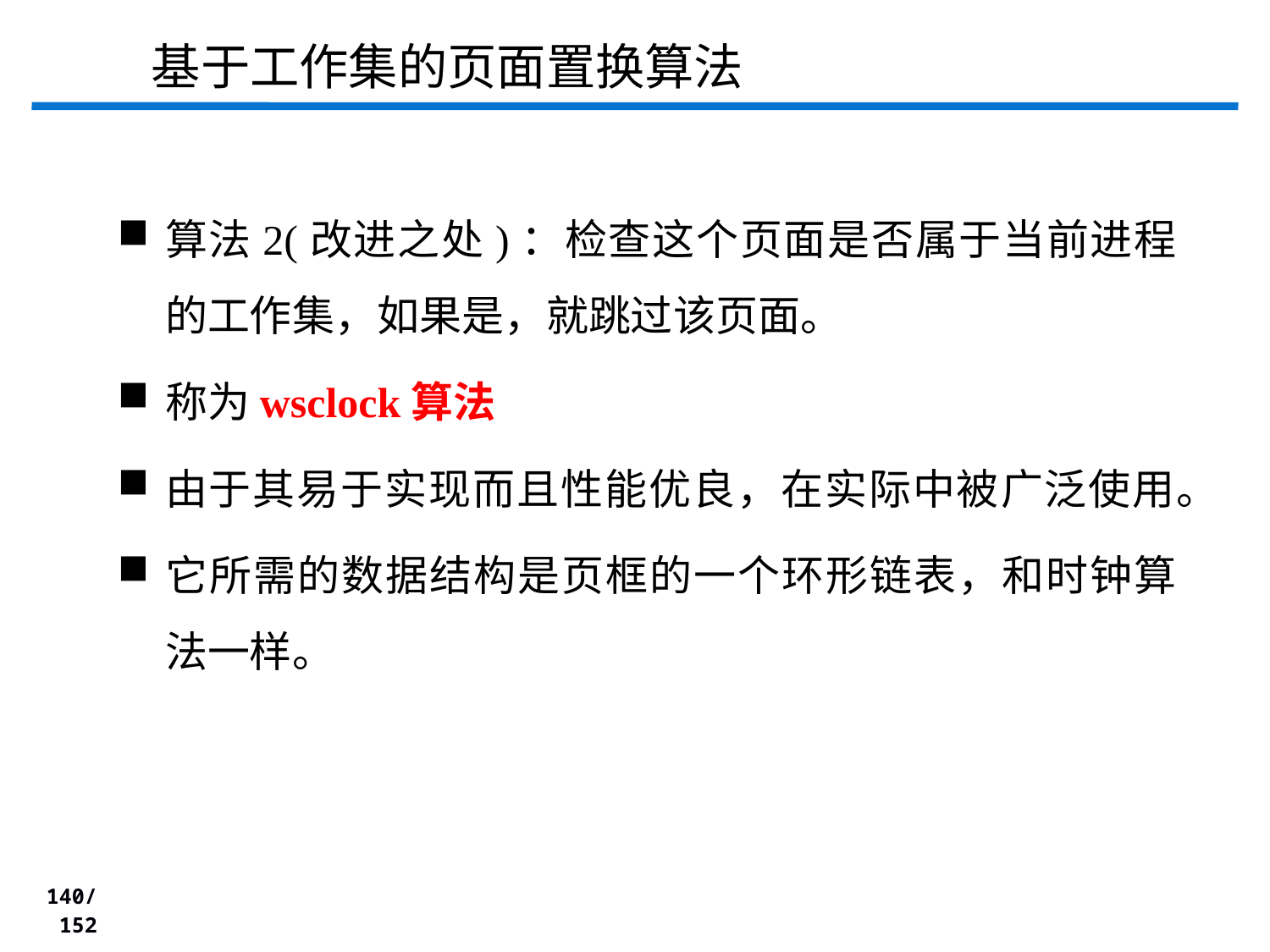

基于工作集的页面置换算法
算法2(改进之处)：检查这个页面是否属于当前进程的工作集，如果是，就跳过该页面。
称为wsclock算法
由于其易于实现而且性能优良，在实际中被广泛使用。
它所需的数据结构是页框的一个环形链表，和时钟算法一样。